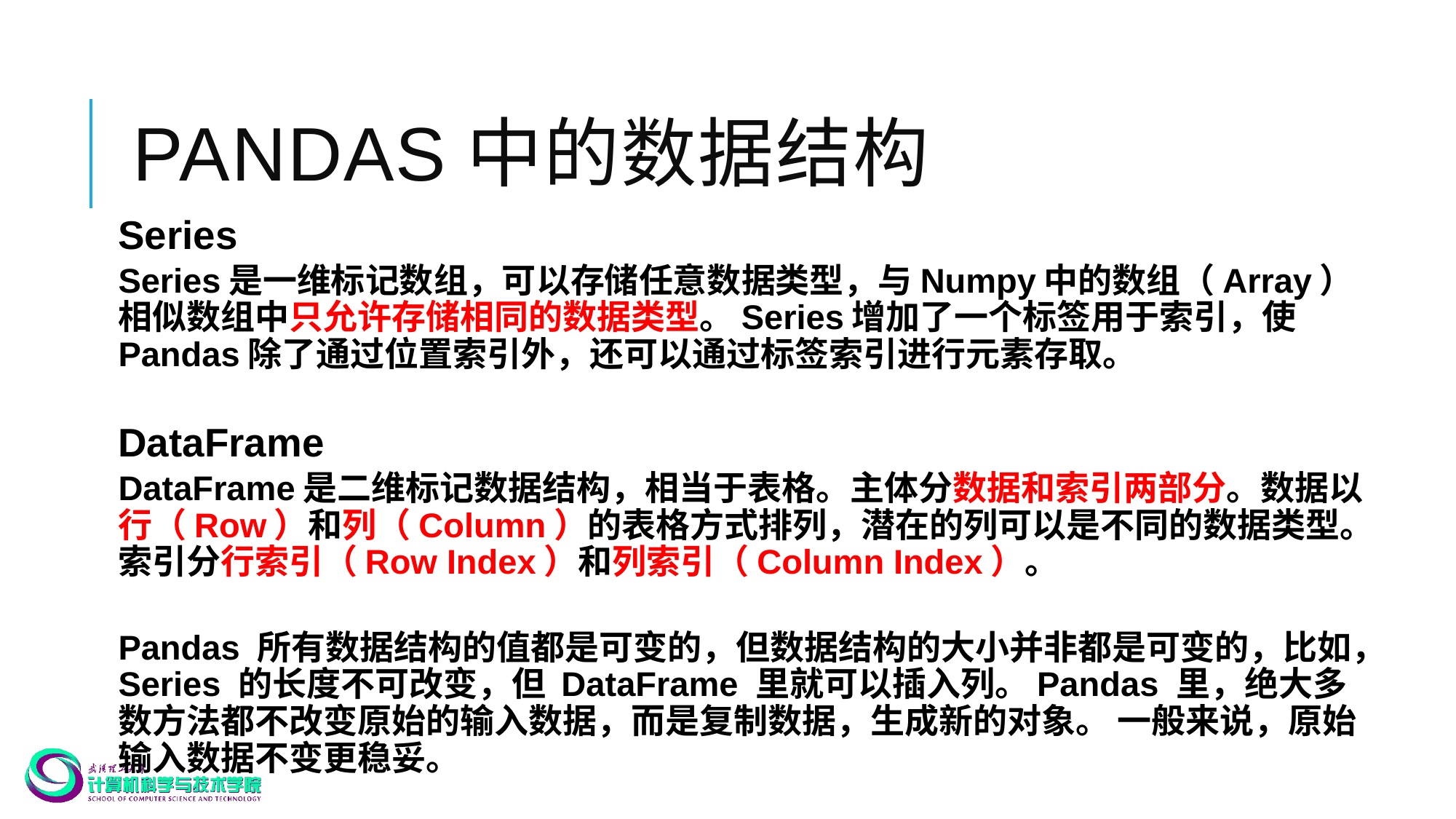

# Pandas中的数据结构
Series
Series是一维标记数组，可以存储任意数据类型，与Numpy中的数组（Array）相似数组中只允许存储相同的数据类型。Series增加了一个标签用于索引，使Pandas除了通过位置索引外，还可以通过标签索引进行元素存取。

DataFrame
DataFrame是二维标记数据结构，相当于表格。主体分数据和索引两部分。数据以行（Row）和列（Column）的表格方式排列，潜在的列可以是不同的数据类型。索引分行索引（Row Index）和列索引（Column Index）。

Pandas 所有数据结构的值都是可变的，但数据结构的大小并非都是可变的，比如，Series 的长度不可改变，但 DataFrame 里就可以插入列。Pandas 里，绝大多数方法都不改变原始的输入数据，而是复制数据，生成新的对象。 一般来说，原始输入数据不变更稳妥。